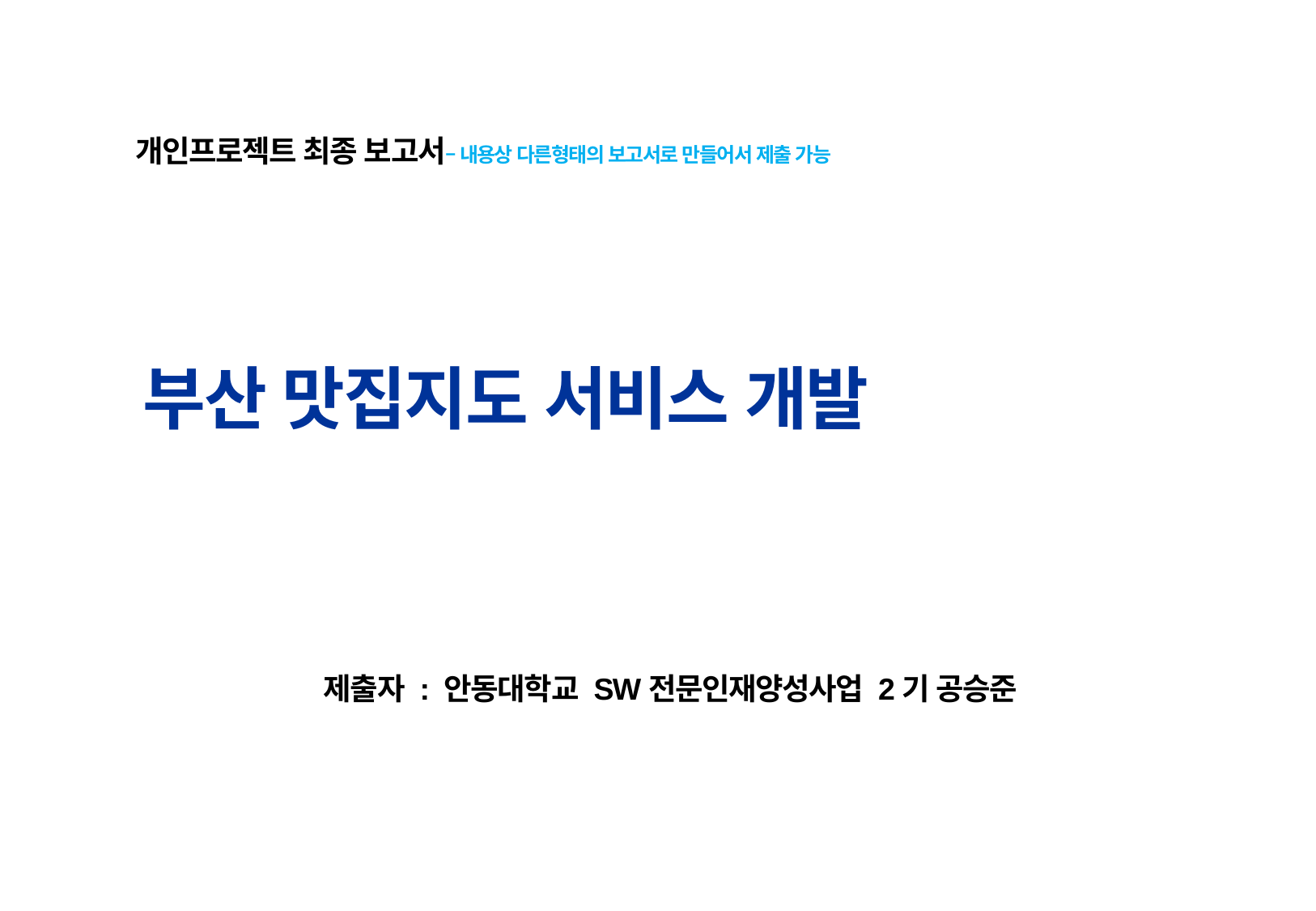

개인프로젝트 최종 보고서– 내용상 다른형태의 보고서로 만들어서 제출 가능
부산 맛집지도 서비스 개발
제출자 : 안동대학교 SW전문인재양성사업 2기 공승준